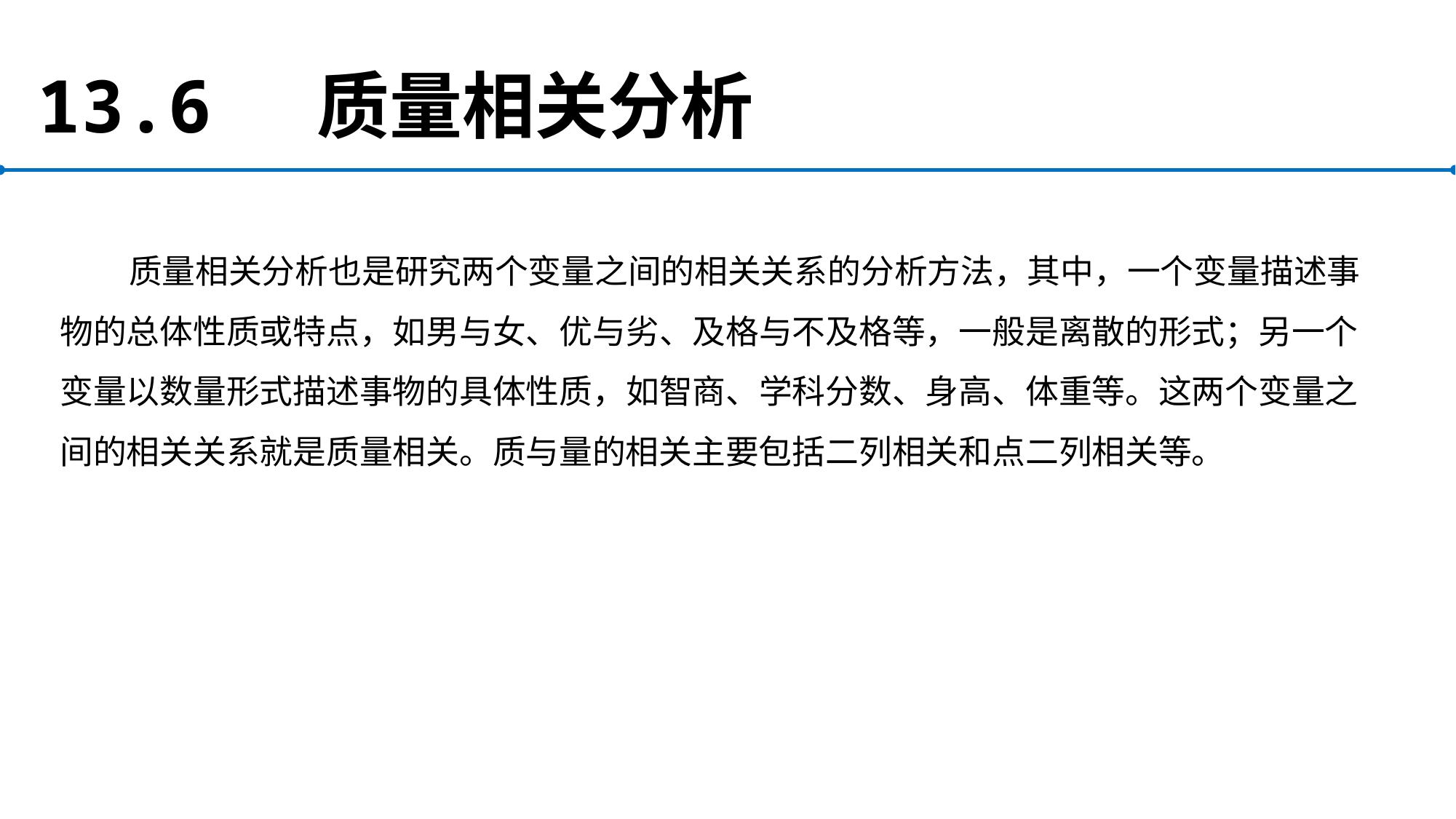

# 13.6  质量相关分析
质量相关分析也是研究两个变量之间的相关关系的分析方法，其中，一个变量描述事物的总体性质或特点，如男与女、优与劣、及格与不及格等，一般是离散的形式；另一个变量以数量形式描述事物的具体性质，如智商、学科分数、身高、体重等。这两个变量之间的相关关系就是质量相关。质与量的相关主要包括二列相关和点二列相关等。